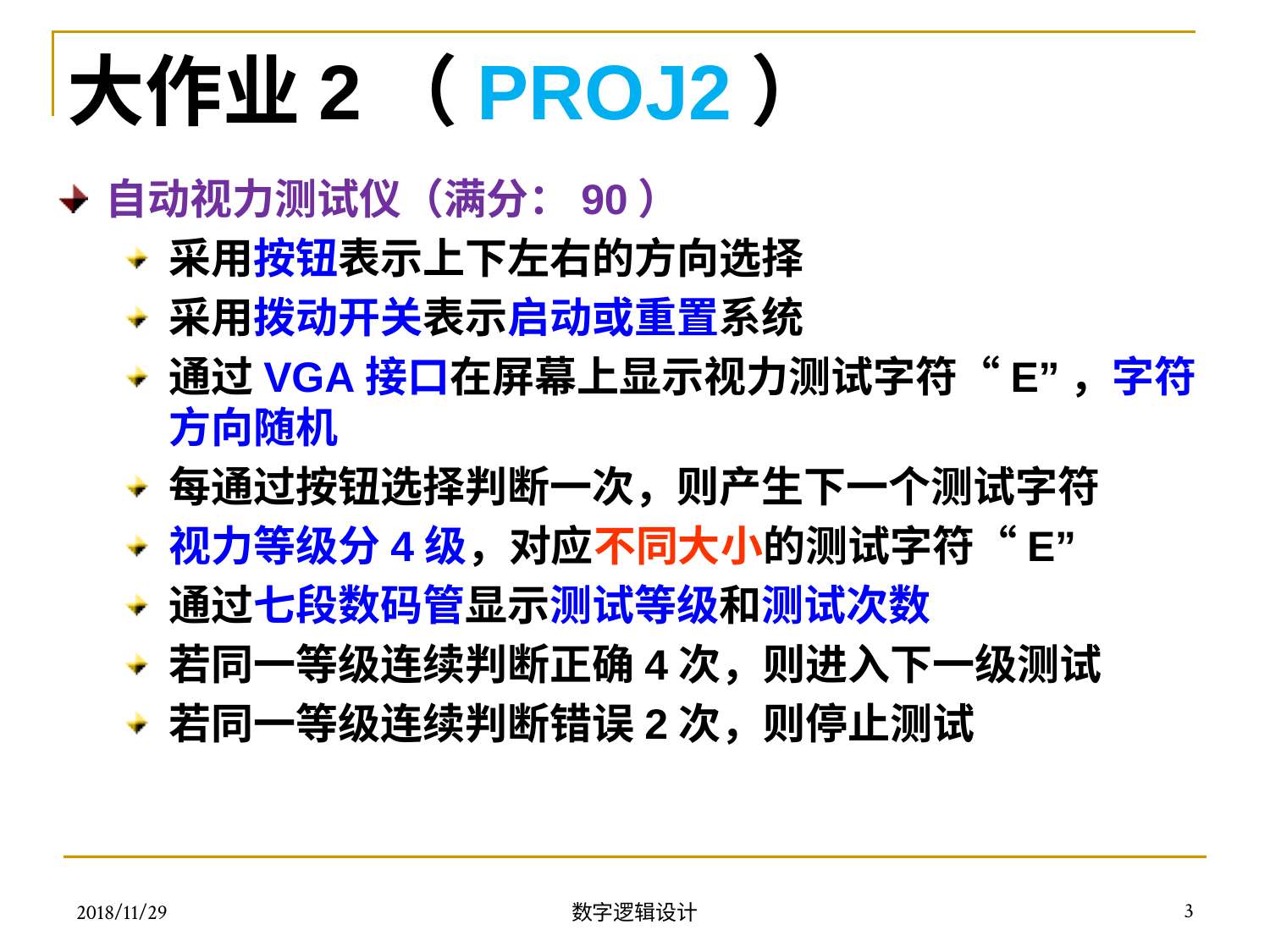

大作业2（PROJ2）
自动视力测试仪（满分：90）
采用按钮表示上下左右的方向选择
采用拨动开关表示启动或重置系统
通过VGA接口在屏幕上显示视力测试字符“E”，字符方向随机
每通过按钮选择判断一次，则产生下一个测试字符
视力等级分4级，对应不同大小的测试字符“E”
通过七段数码管显示测试等级和测试次数
若同一等级连续判断正确4次，则进入下一级测试
若同一等级连续判断错误2次，则停止测试

2018/11/29
3
数字逻辑设计